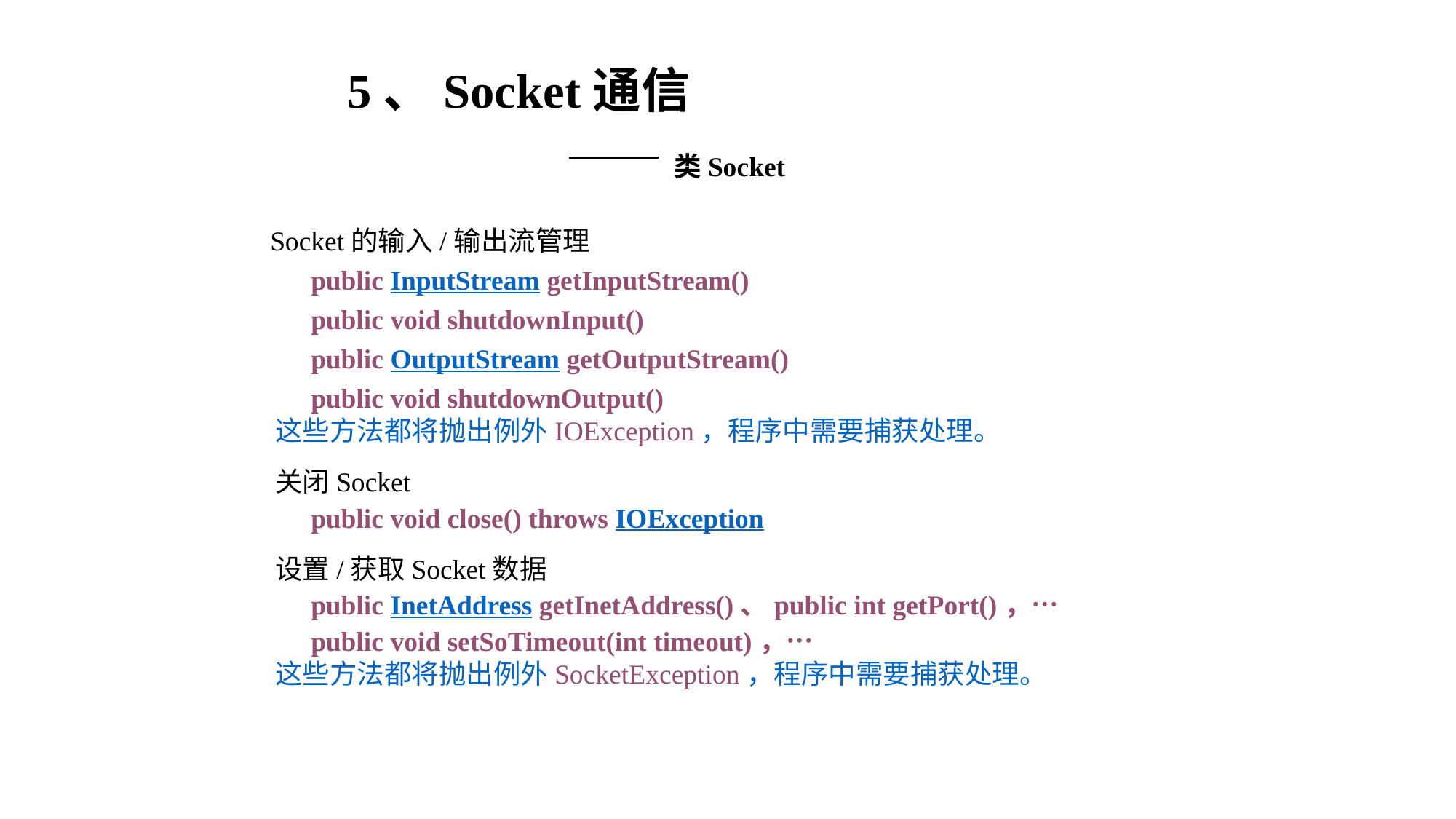

5、Socket通信
		——类Socket
  Socket的输入/输出流管理
public InputStream getInputStream()
public void shutdownInput()
public OutputStream getOutputStream()
public void shutdownOutput()
  这些方法都将抛出例外IOException，程序中需要捕获处理。

  关闭Socket
public void close() throws IOException

  设置/获取Socket数据
public InetAddress getInetAddress()、public int getPort()，…
public void setSoTimeout(int timeout)，…
  这些方法都将抛出例外SocketException，程序中需要捕获处理。